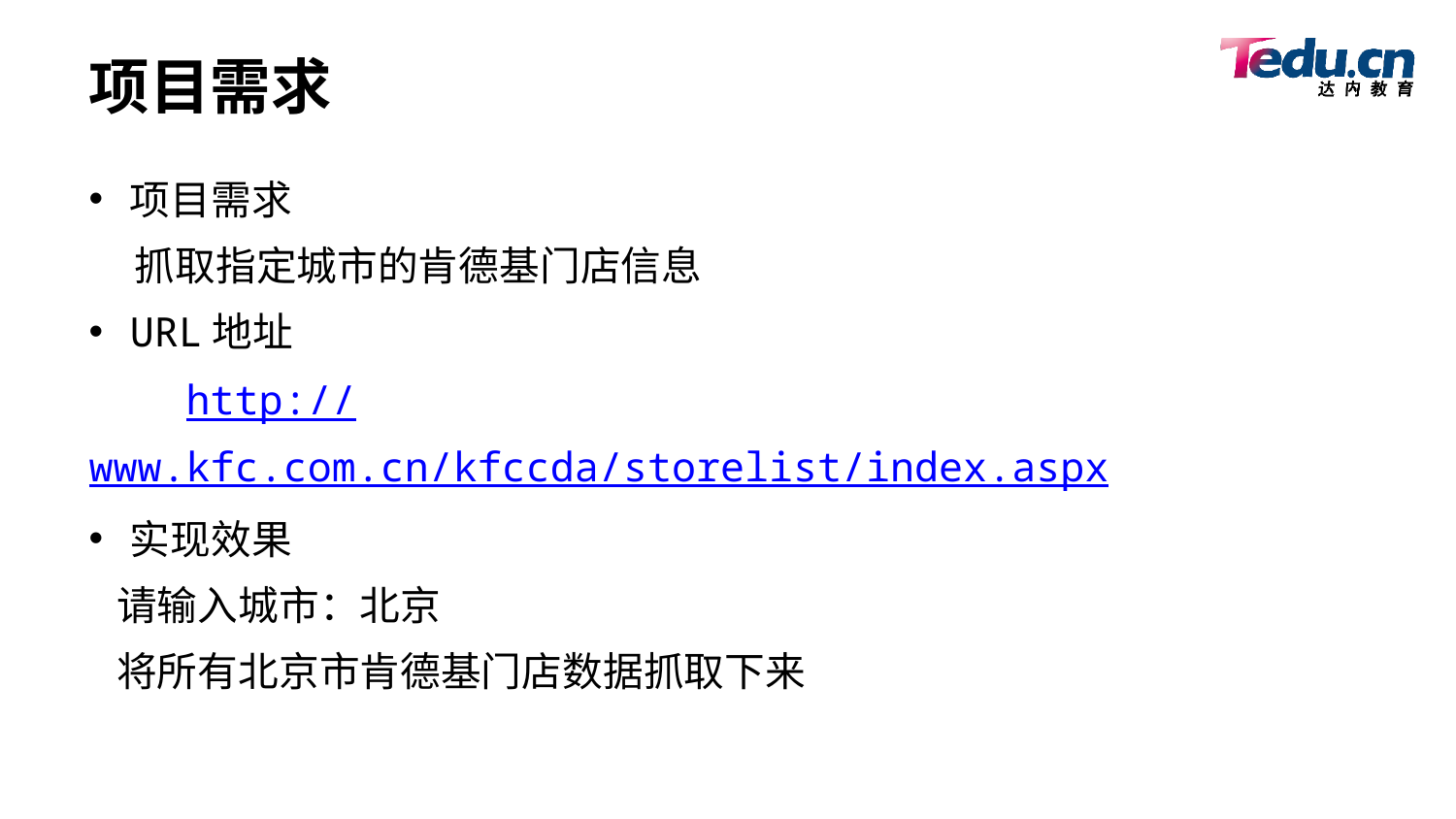

# 项目需求
项目需求
    抓取指定城市的肯德基门店信息
URL地址
    http://www.kfc.com.cn/kfccda/storelist/index.aspx
实现效果
  请输入城市：北京
  将所有北京市肯德基门店数据抓取下来